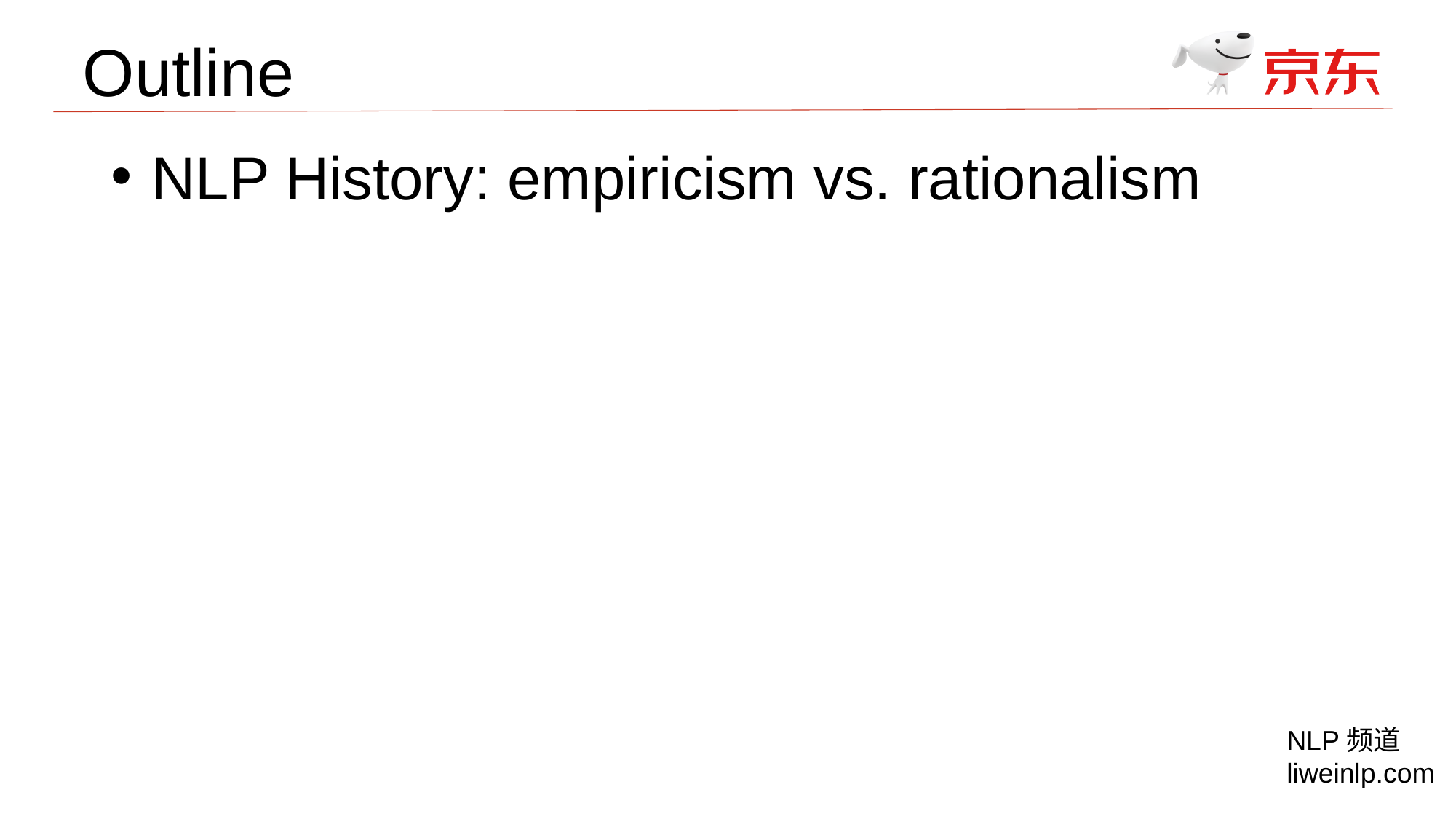

Outline
NLP History: empiricism vs. rationalism

NLP频道 liweinlp.com